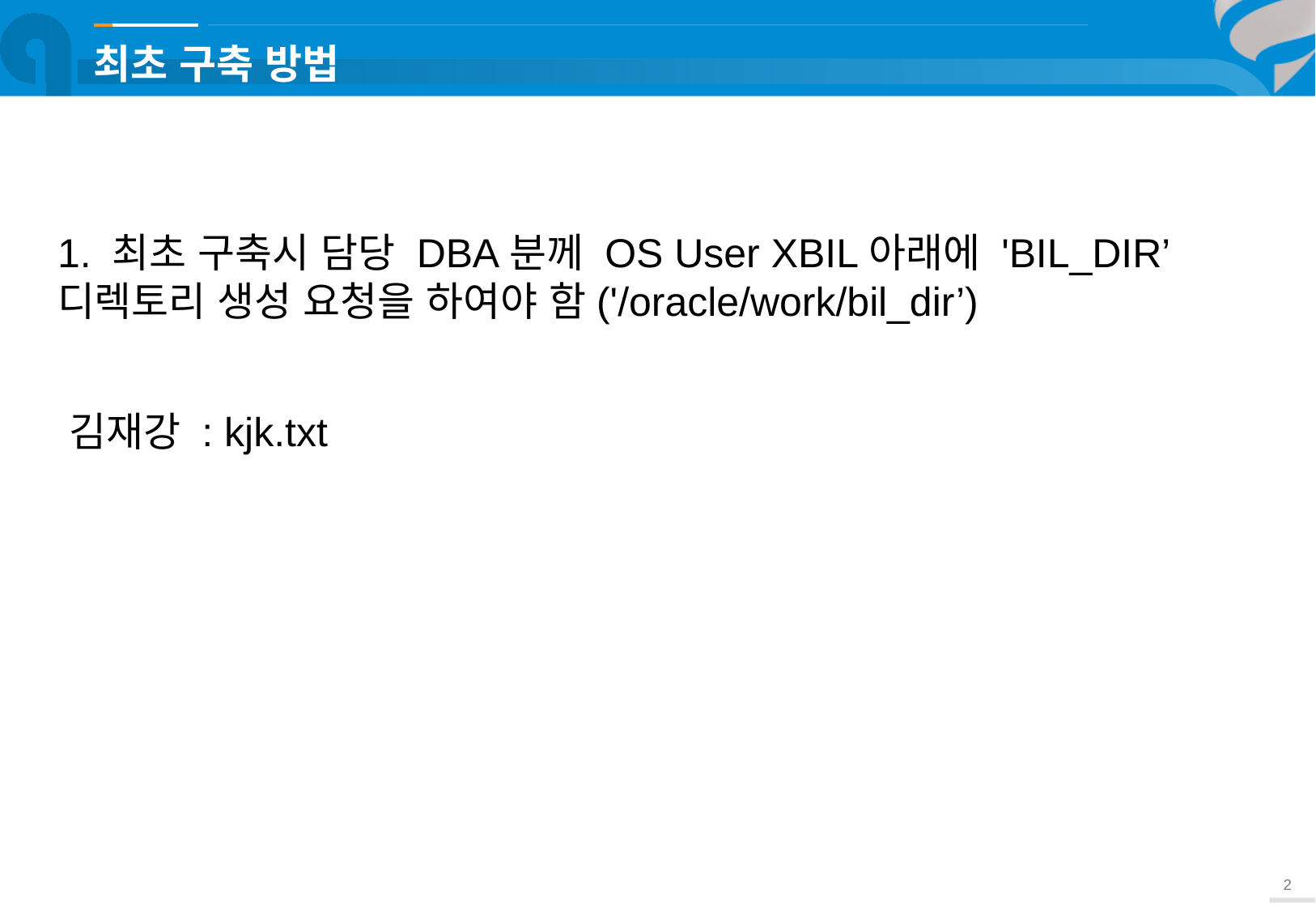

최초 구축 방법
1. 최초 구축시 담당 DBA분께 OS User XBIL아래에 'BIL_DIR’
디렉토리 생성 요청을 하여야 함('/oracle/work/bil_dir’)
김재강 : kjk.txt